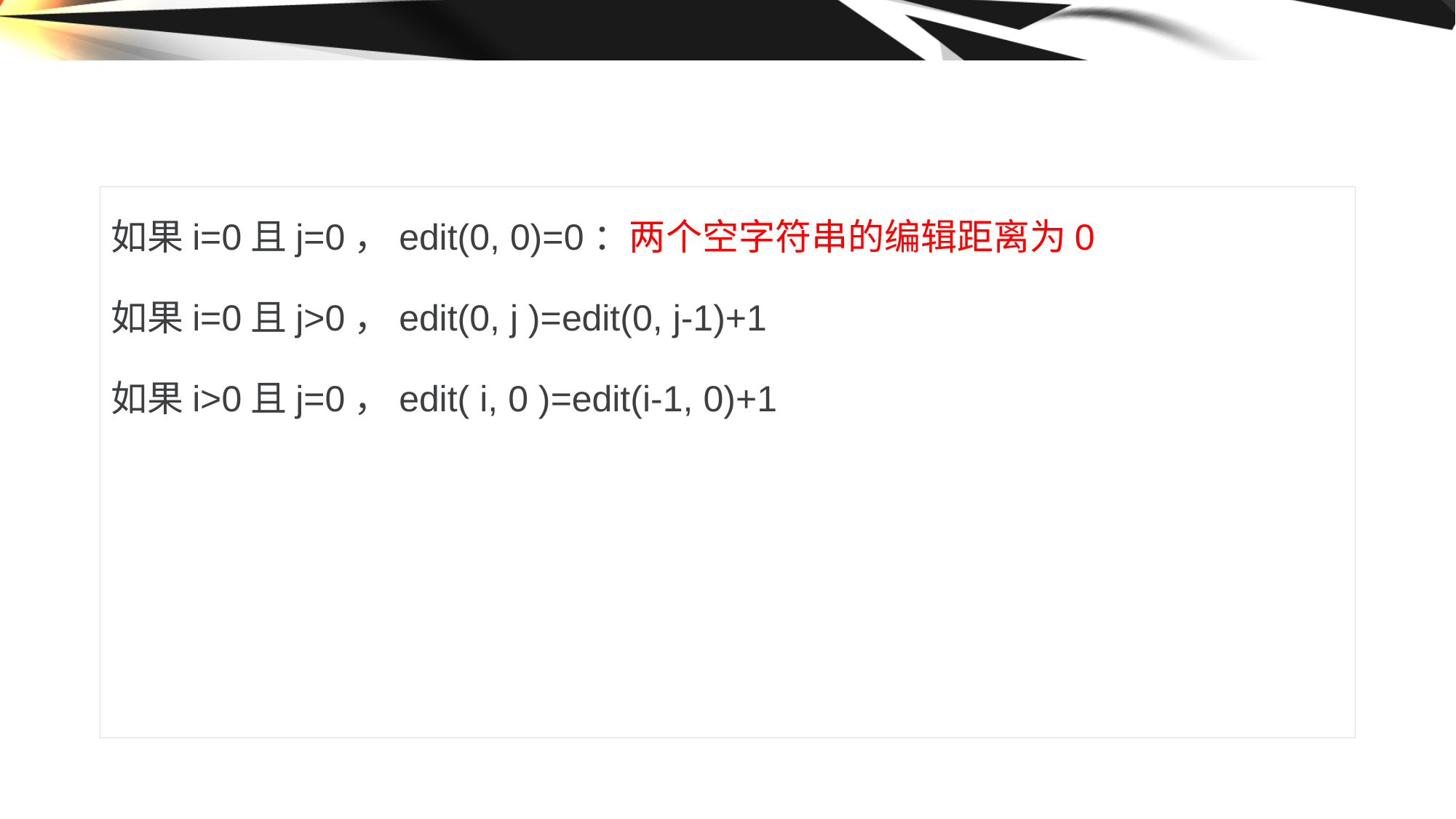

#
如果i=0且j=0，edit(0, 0)=0：两个空字符串的编辑距离为0
如果i=0且j>0，edit(0, j )=edit(0, j-1)+1
如果i>0且j=0，edit( i, 0 )=edit(i-1, 0)+1